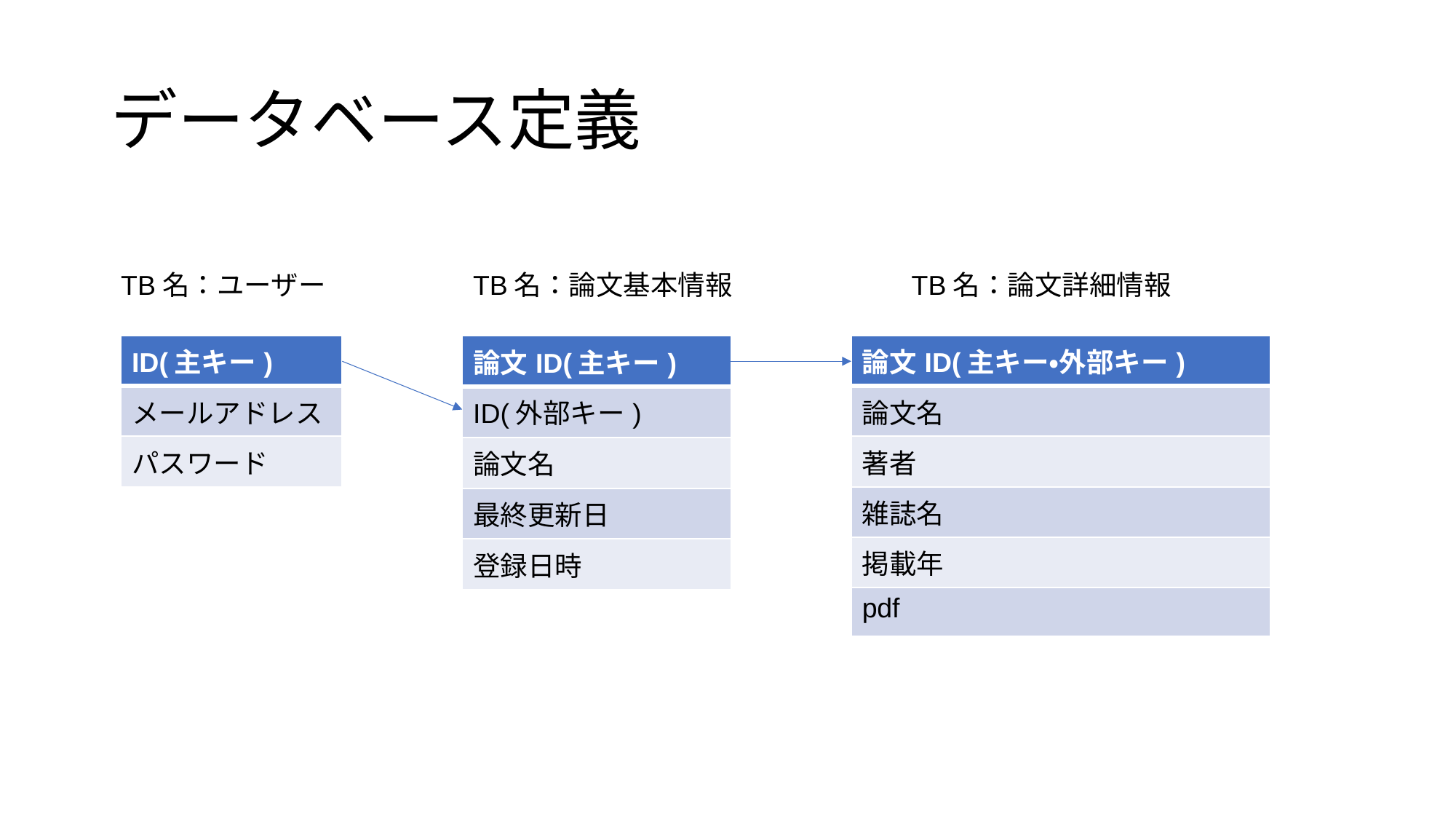

# データベース定義
TB名：ユーザー
TB名：論文基本情報
TB名：論文詳細情報
| ID(主キー) |
| --- |
| メールアドレス |
| パスワード |
| 論文ID(主キー・外部キー) |
| --- |
| 論文名 |
| 著者 |
| 雑誌名 |
| 掲載年 |
| pdf |
| 論文ID(主キー) |
| --- |
| ID(外部キー) |
| 論文名 |
| 最終更新日 |
| 登録日時 |